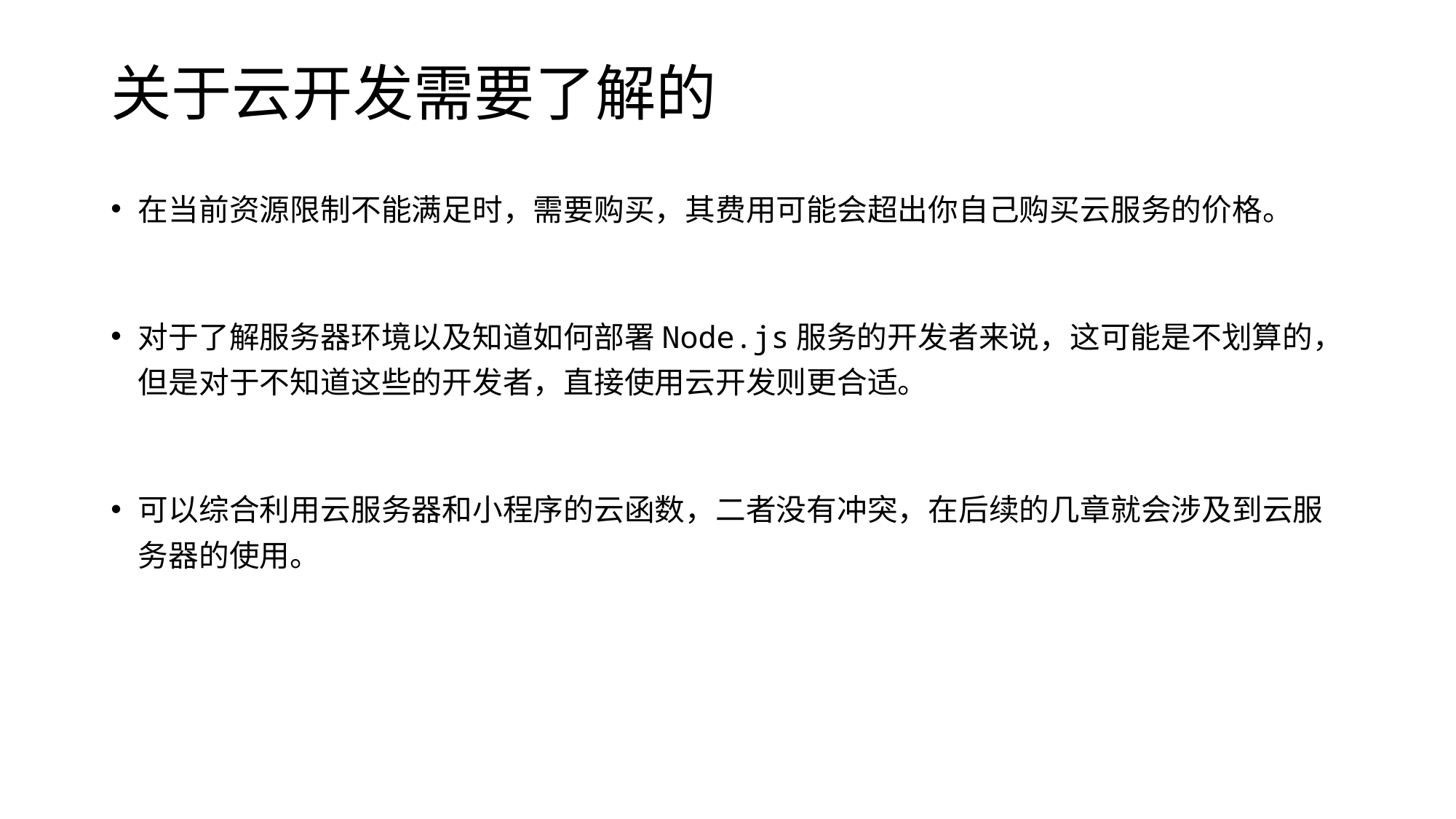

# 关于云开发需要了解的
在当前资源限制不能满足时，需要购买，其费用可能会超出你自己购买云服务的价格。

对于了解服务器环境以及知道如何部署Node.js服务的开发者来说，这可能是不划算的，但是对于不知道这些的开发者，直接使用云开发则更合适。

可以综合利用云服务器和小程序的云函数，二者没有冲突，在后续的几章就会涉及到云服务器的使用。